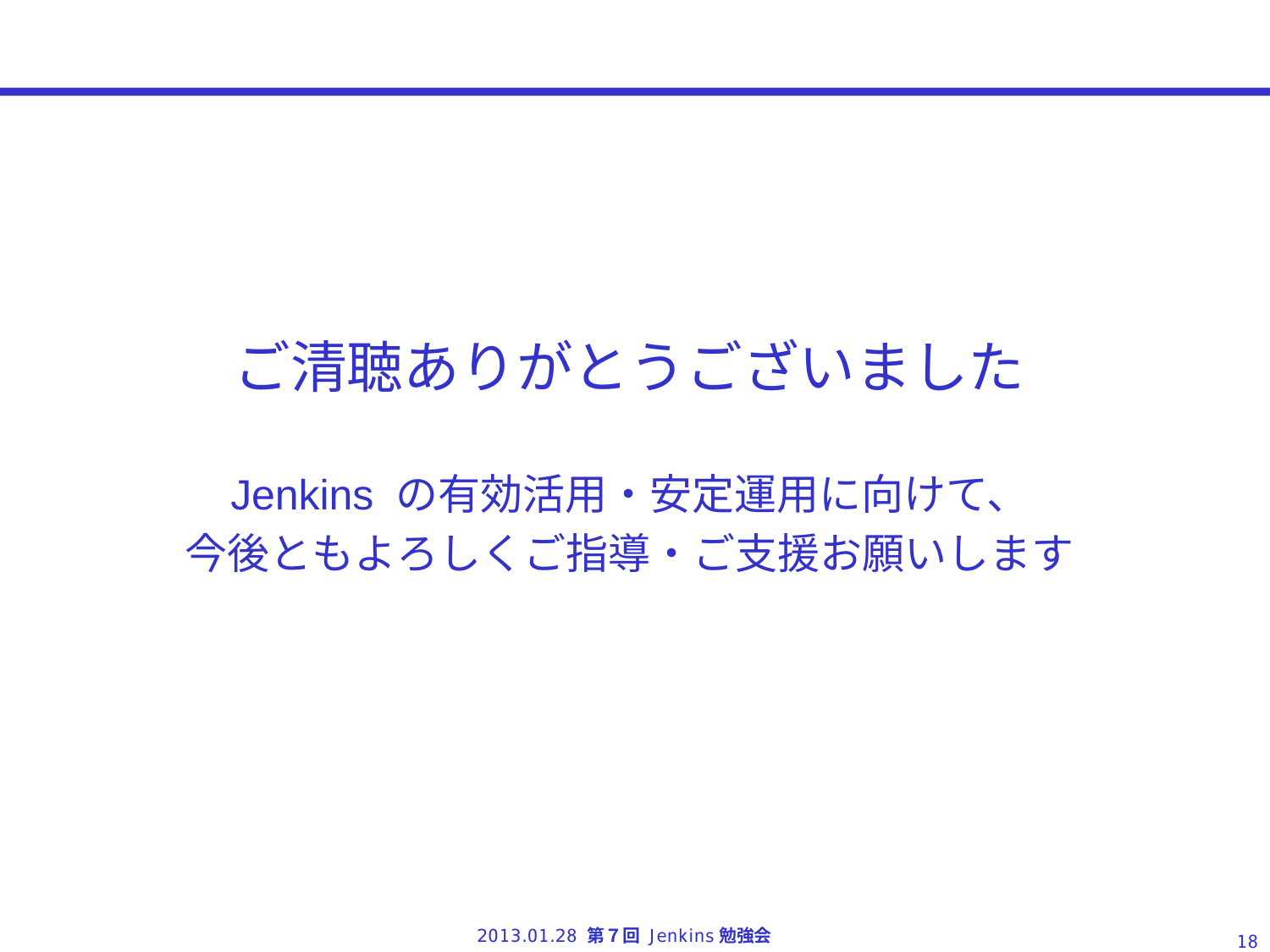

ご清聴ありがとうございました

Jenkins の有効活用・安定運用に向けて、
今後ともよろしくご指導・ご支援お願いします